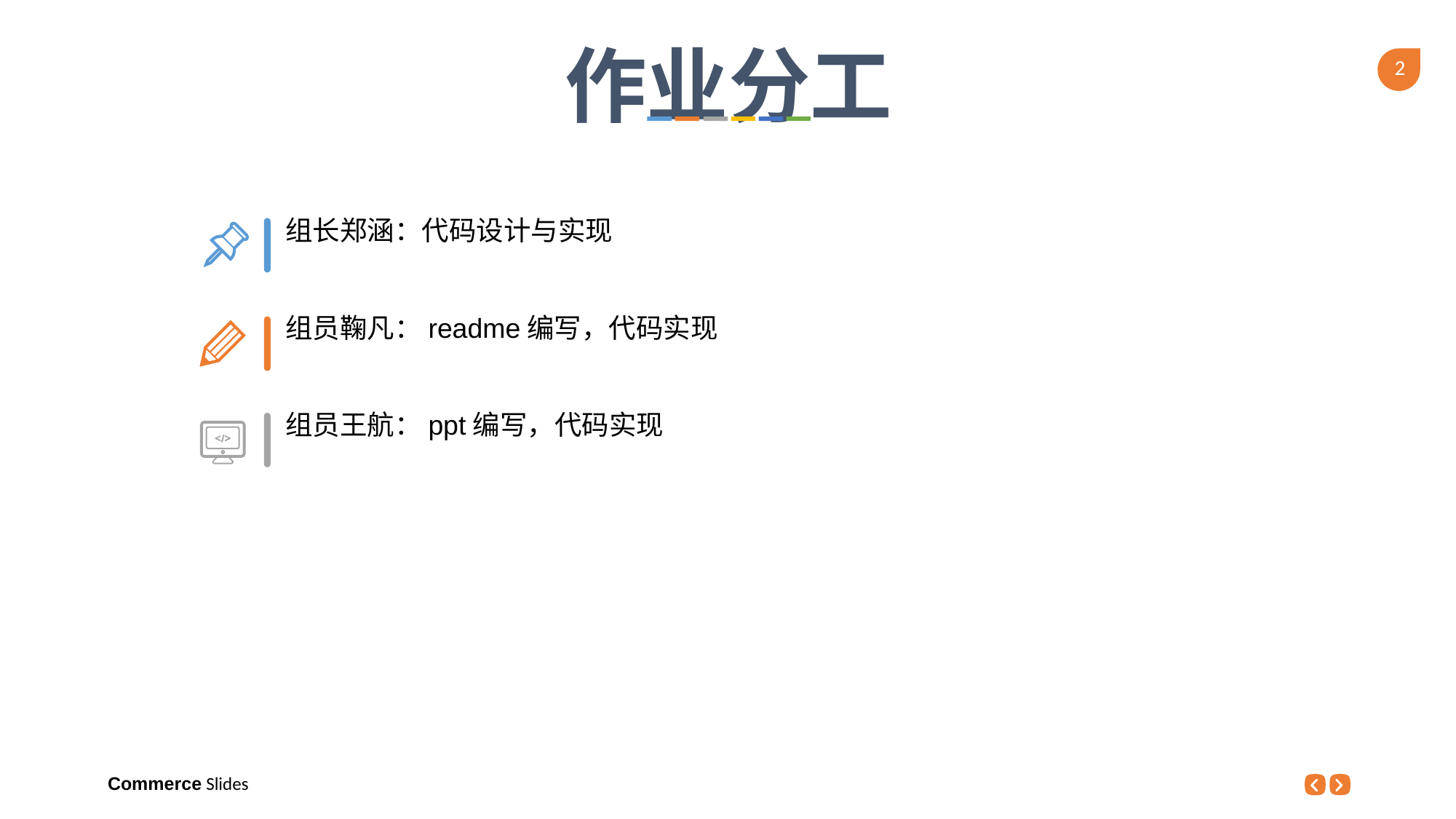

作业分工

组长郑涵：代码设计与实现

组员鞠凡：readme编写，代码实现

组员王航：ppt编写，代码实现